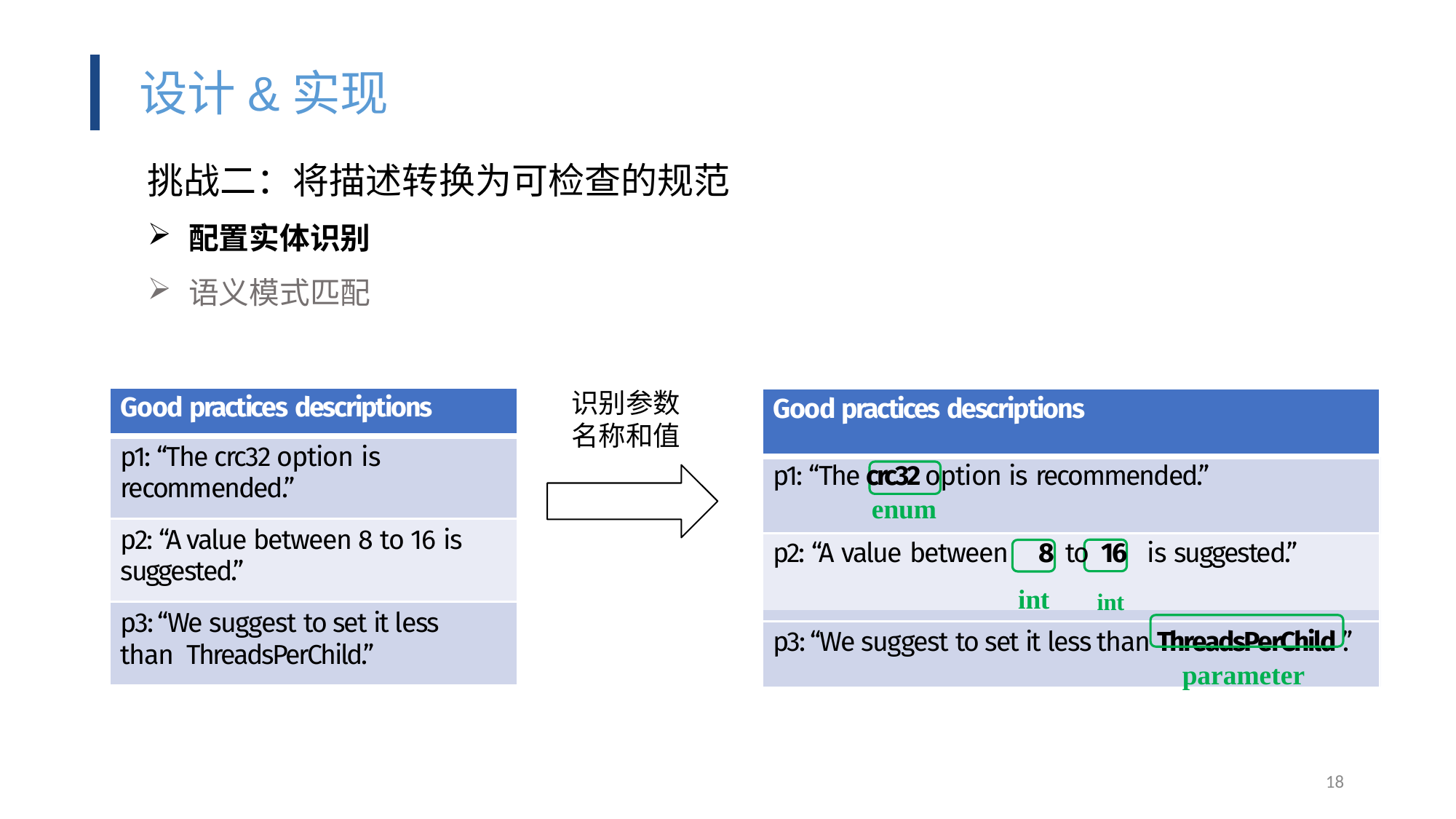

设计&实现
挑战二：将描述转换为可检查的规范
配置实体识别
语义模式匹配
识别参数名称和值
| Good practices descriptions |
| --- |
| p1: “The crc32 option is recommended.” |
| p2: “A value between 8 to 16 is suggested.” |
| p3: “We suggest to set it less than ThreadsPerChild.” |
| Good practices descriptions |
| --- |
| p1: “The crc32 option is recommended.” enum |
| p2: “A value between 8 to 16 is suggested.” int int |
| p3: “We suggest to set it less than ThreadsPerChild .” parameter |

18